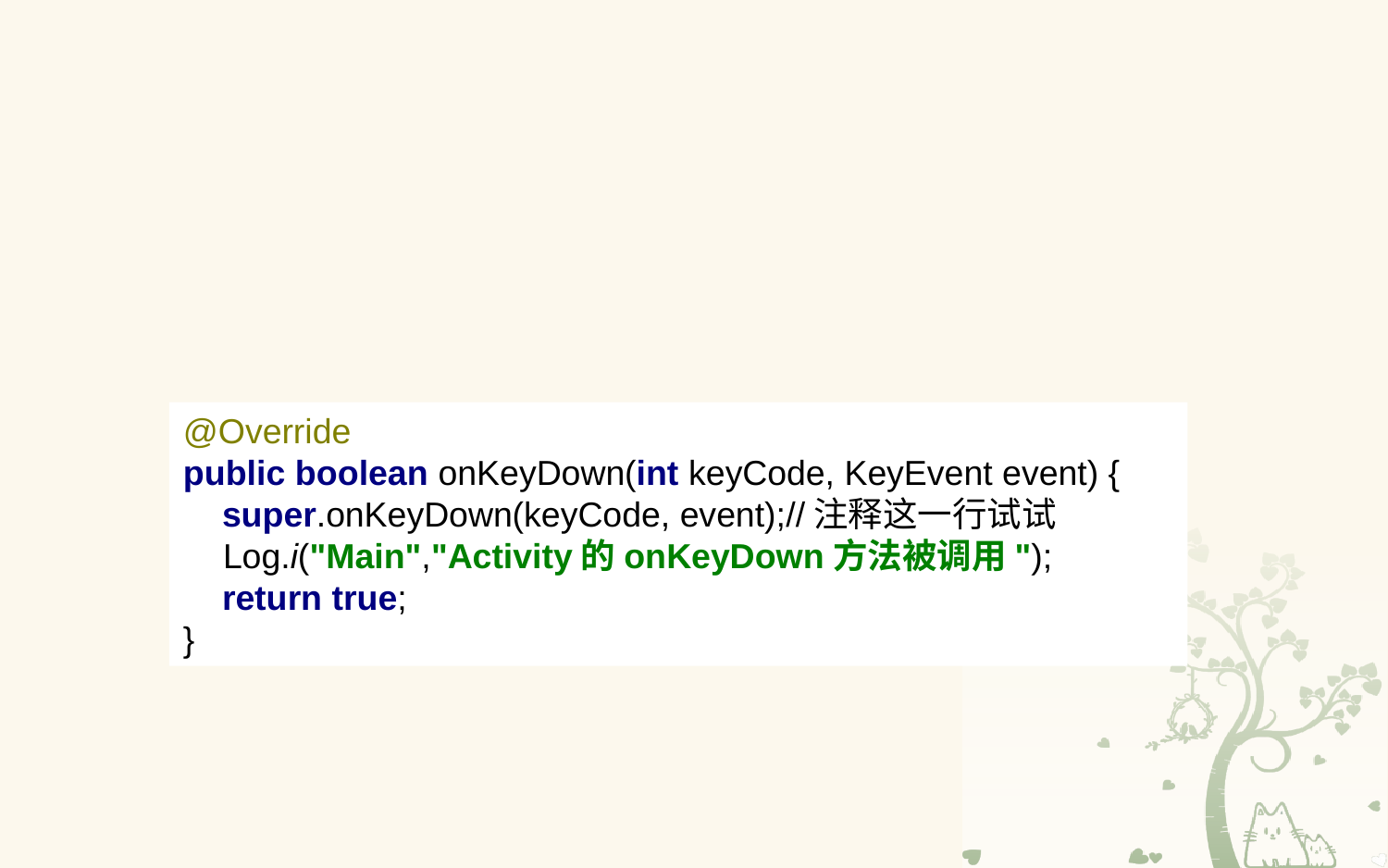

# 扩展功能：重写Activity的onKeyDown()方法
onKeyDown()方法用来捕捉手机键盘被按下的事件，可以被重写来监听手机的各种按键并重定义。
例如，手机的Back键通常是用来退出该应用程序，我们可以重写活动的onKeyDown()方法，当发现按下的是Back键时不处理。

@Override
public boolean onKeyDown(int keyCode, KeyEvent event) {
    super.onKeyDown(keyCode, event);//注释这一行试试
    Log.i("Main","Activity的onKeyDown方法被调用");
    return true;
}